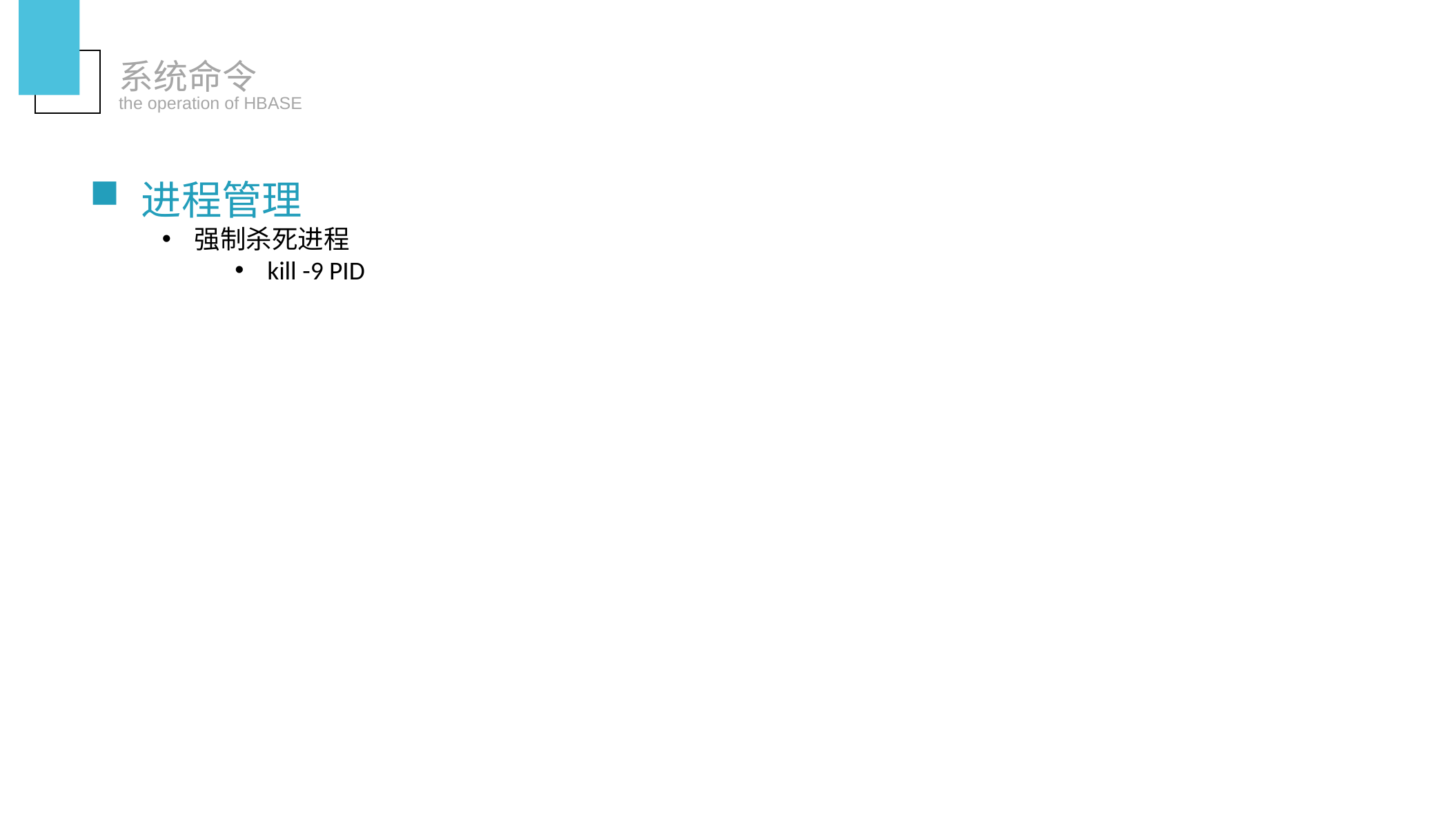

系统命令
the operation of HBASE

进程管理
强制杀死进程
kill -9 PID